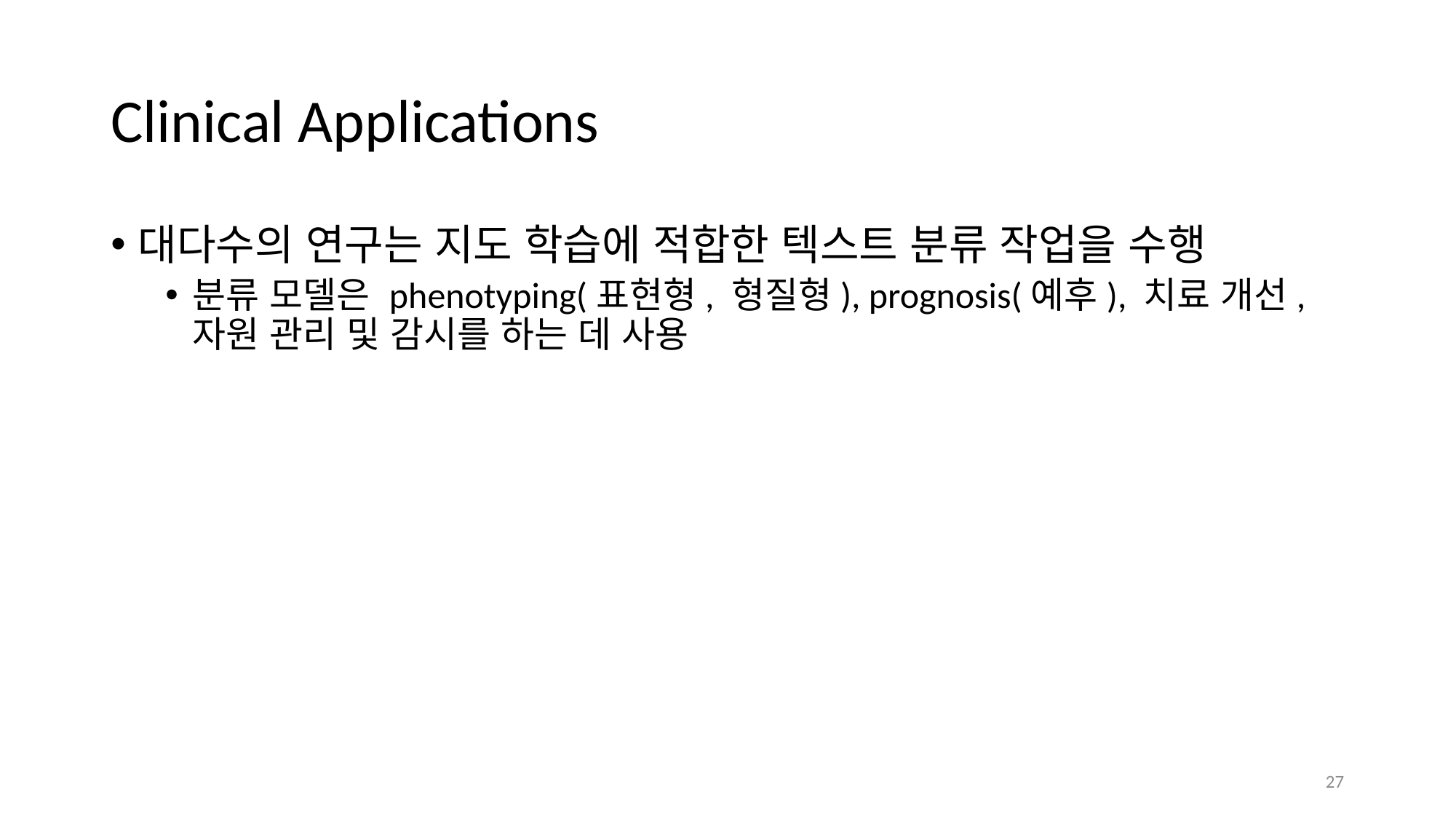

# Clinical Applications
대다수의 연구는 지도 학습에 적합한 텍스트 분류 작업을 수행
분류 모델은 phenotyping(표현형, 형질형), prognosis(예후), 치료 개선, 자원 관리 및 감시를 하는 데 사용
27